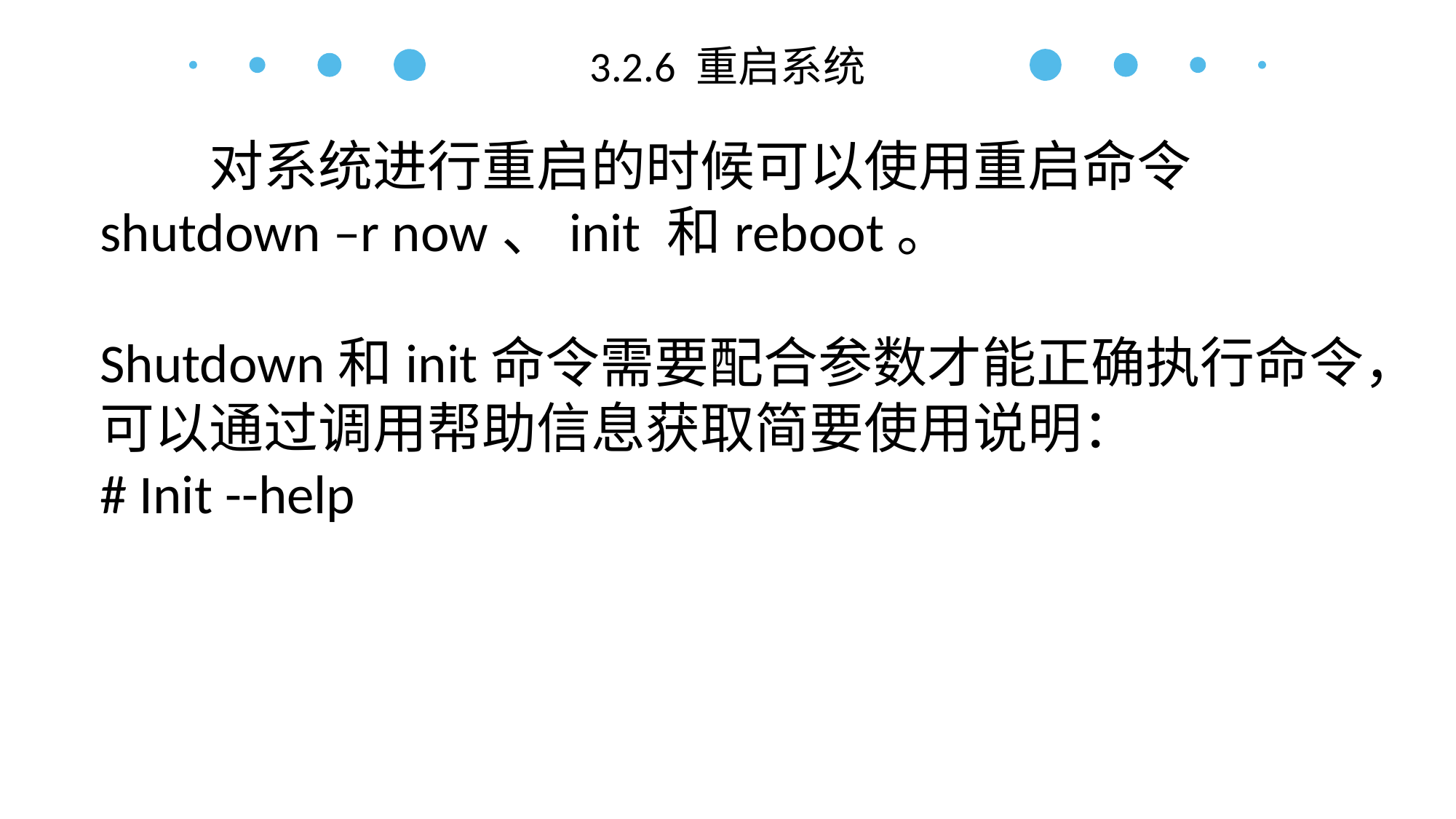

3.2.6 重启系统

	对系统进行重启的时候可以使用重启命令shutdown –r now、init 和reboot。

Shutdown和init命令需要配合参数才能正确执行命令，可以通过调用帮助信息获取简要使用说明：
# Init --help
19